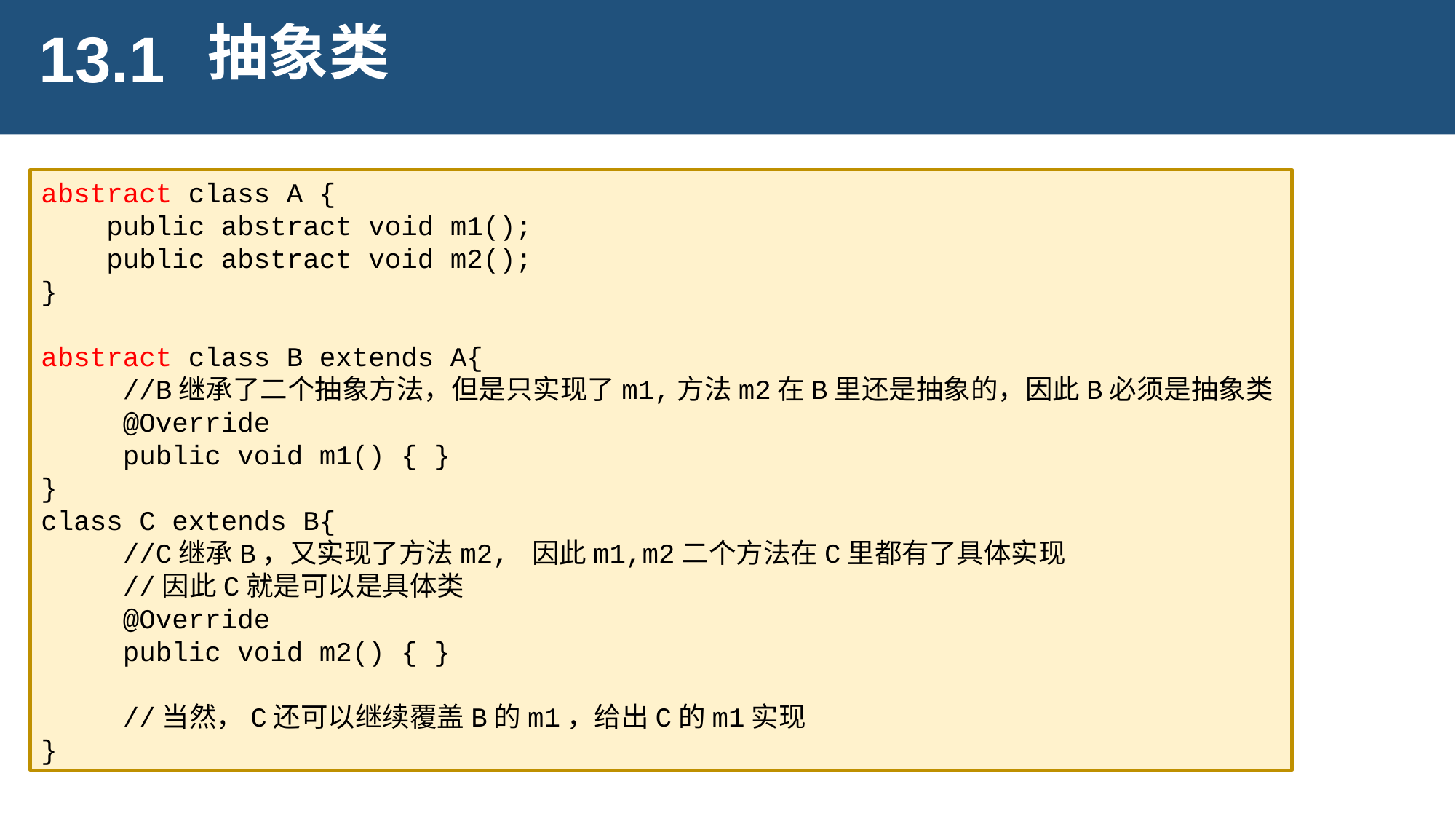

抽象类
13.1
abstract class A {
    public abstract void m1();
    public abstract void m2();
}

abstract class B extends A{
     //B继承了二个抽象方法，但是只实现了m1,方法m2在B里还是抽象的，因此B必须是抽象类
     @Override
     public void m1() { }
}
class C extends B{
     //C继承B，又实现了方法m2, 因此m1,m2二个方法在C里都有了具体实现
     //因此C就是可以是具体类
     @Override
     public void m2() { }

     //当然，C还可以继续覆盖B的m1，给出C的m1实现
}